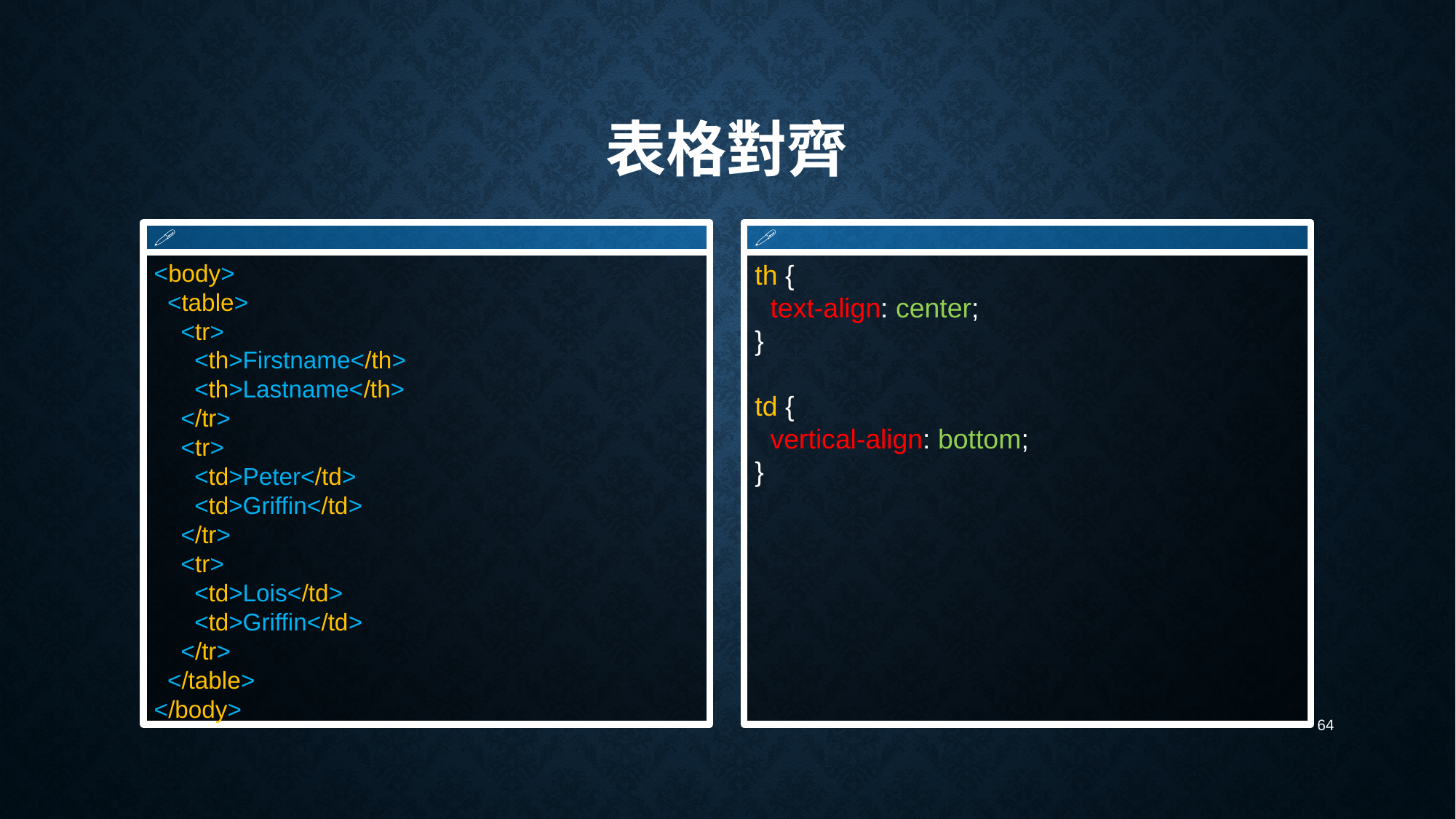

# 表格對齊
🖊
<body>
  <table>
    <tr>
      <th>Firstname</th>
      <th>Lastname</th>
    </tr>
    <tr>
      <td>Peter</td>
      <td>Griffin</td>
    </tr>
    <tr>
      <td>Lois</td>
      <td>Griffin</td>
    </tr>
  </table>
</body>
🖊
th {
  text-align: center;
}

td {
  vertical-align: bottom;
}

64